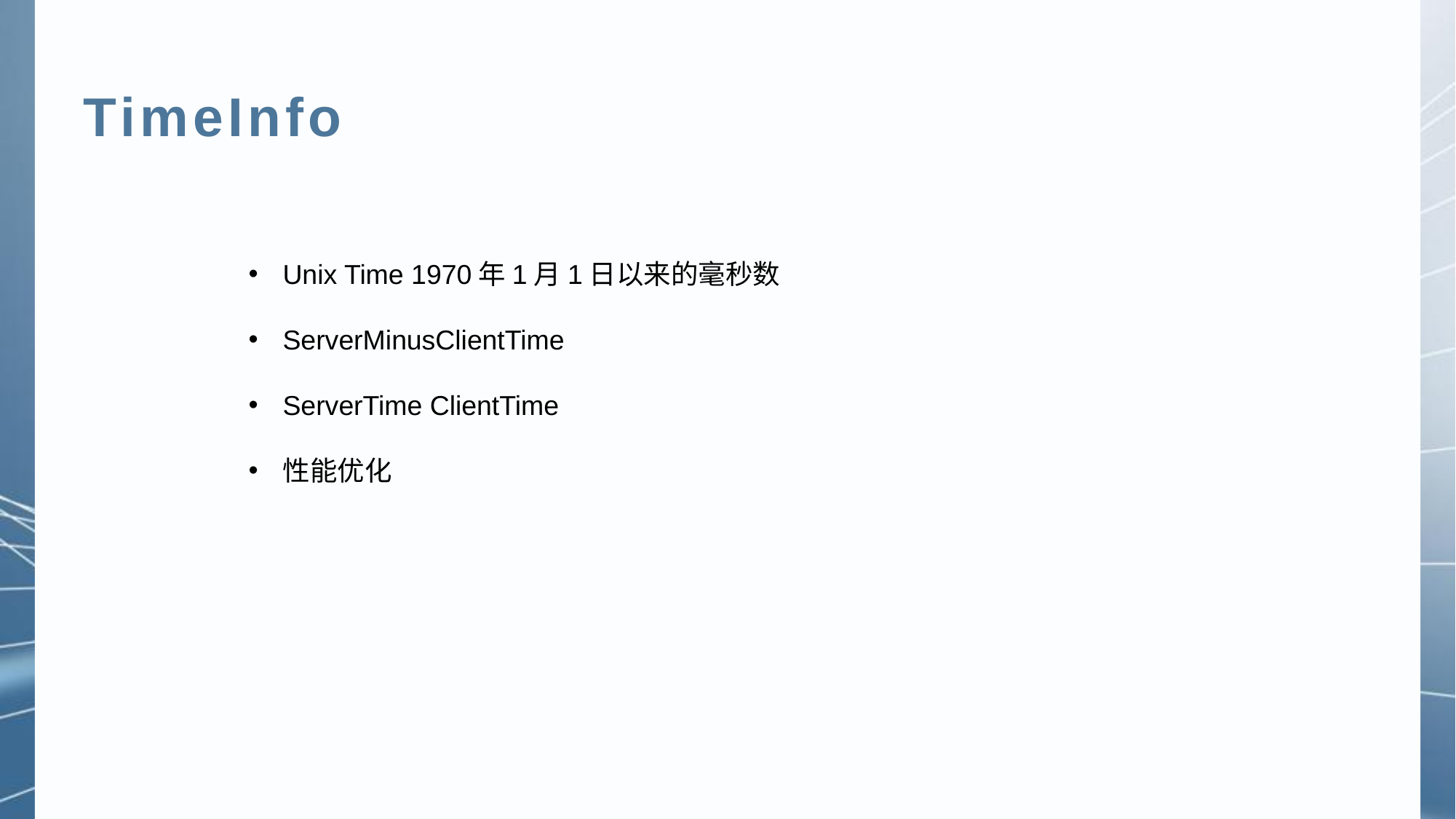

TimeInfo
Unix Time 1970年1月1日以来的毫秒数
ServerMinusClientTime
ServerTime ClientTime
性能优化